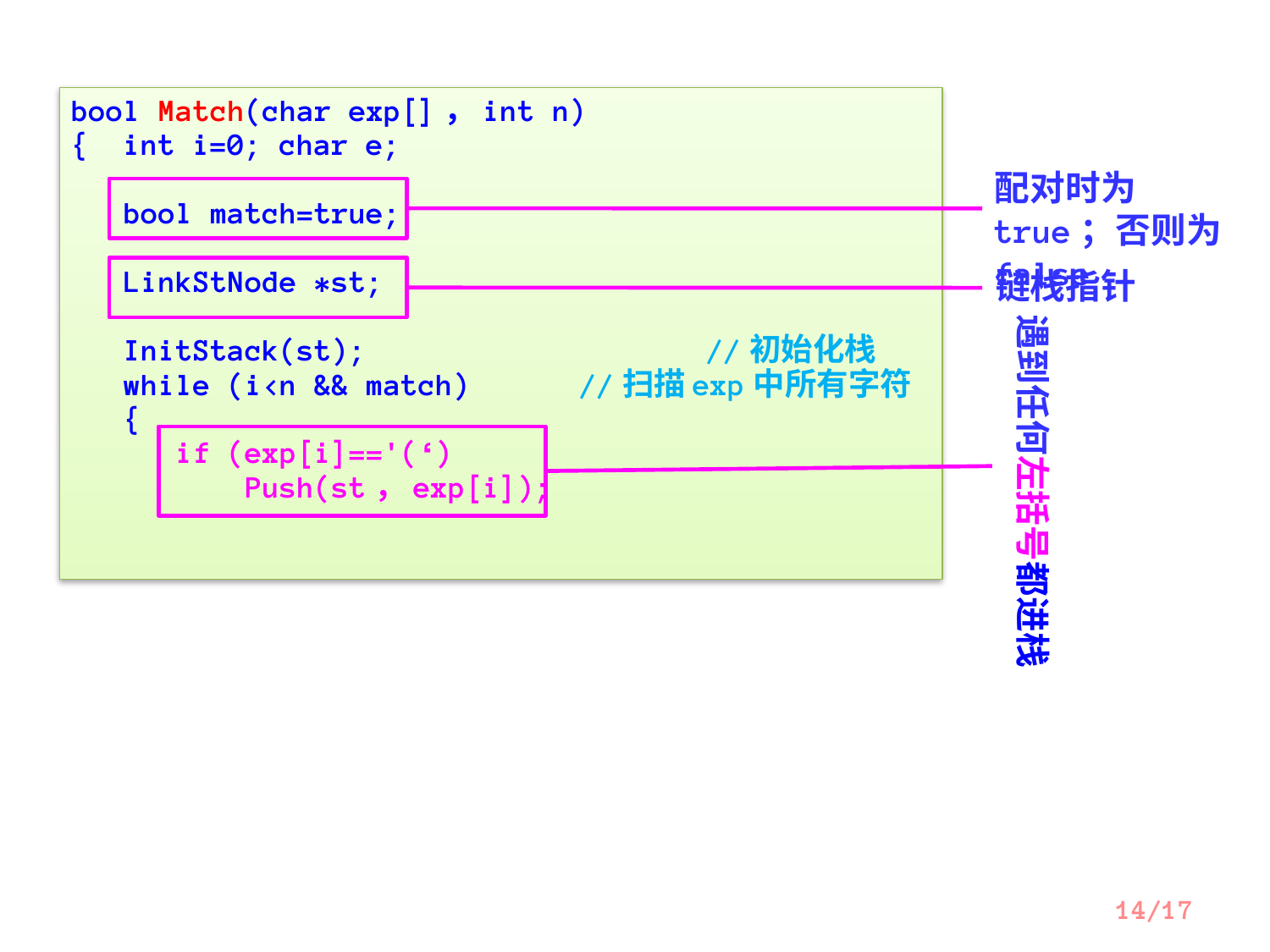

bool Match(char exp[]，int n)
{  int i=0; char e;

   bool match=true;

   LinkStNode *st;

   InitStack(st);		      	//初始化栈
   while (i<n && match)	//扫描exp中所有字符
   {
      if (exp[i]=='(‘)
          Push(st，exp[i]);

配对时为true；否则为false

链栈指针
遇到任何左括号都进栈

14/17